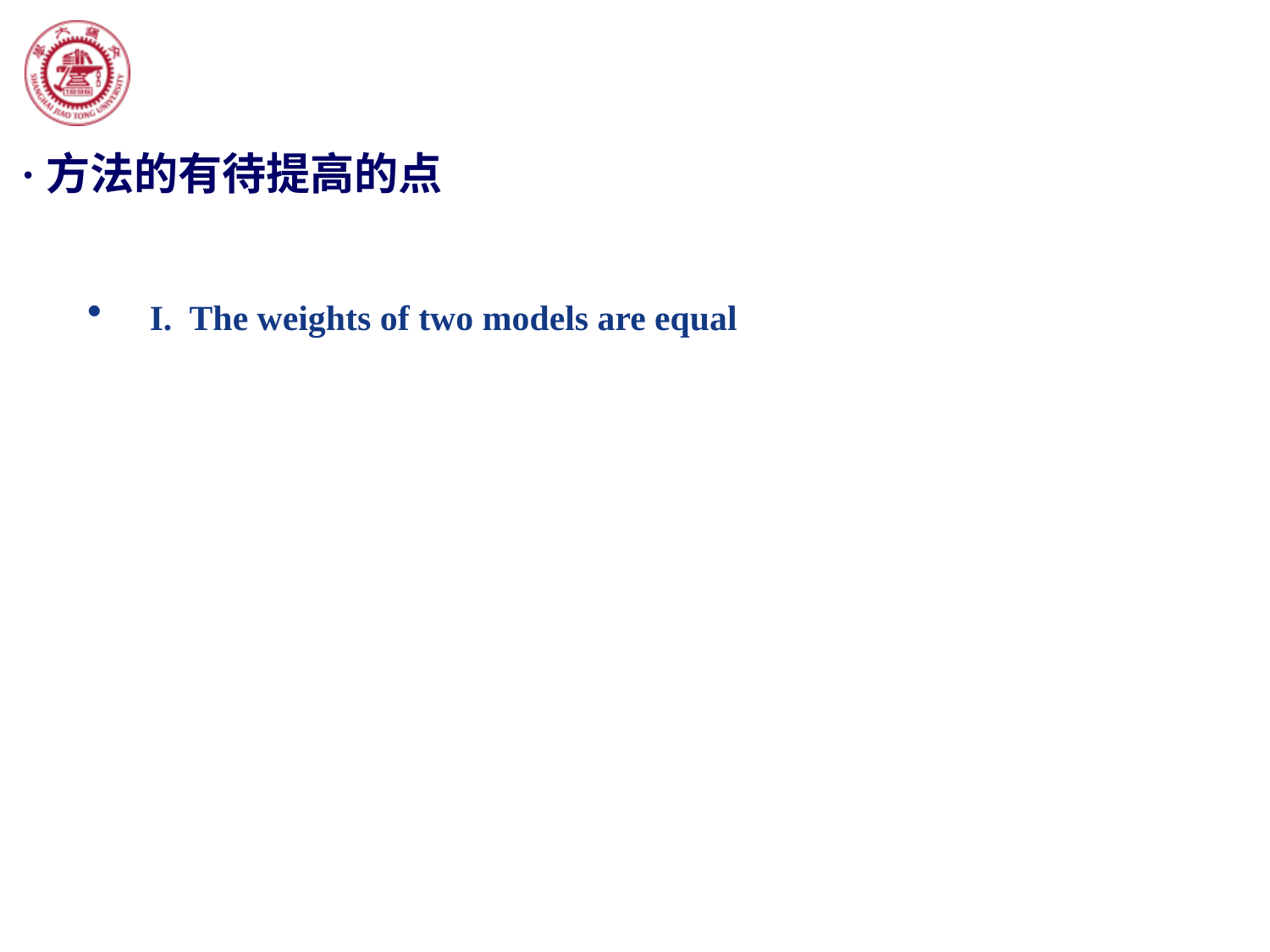

·方法的有待提高的点
I.  The weights of two models are equal